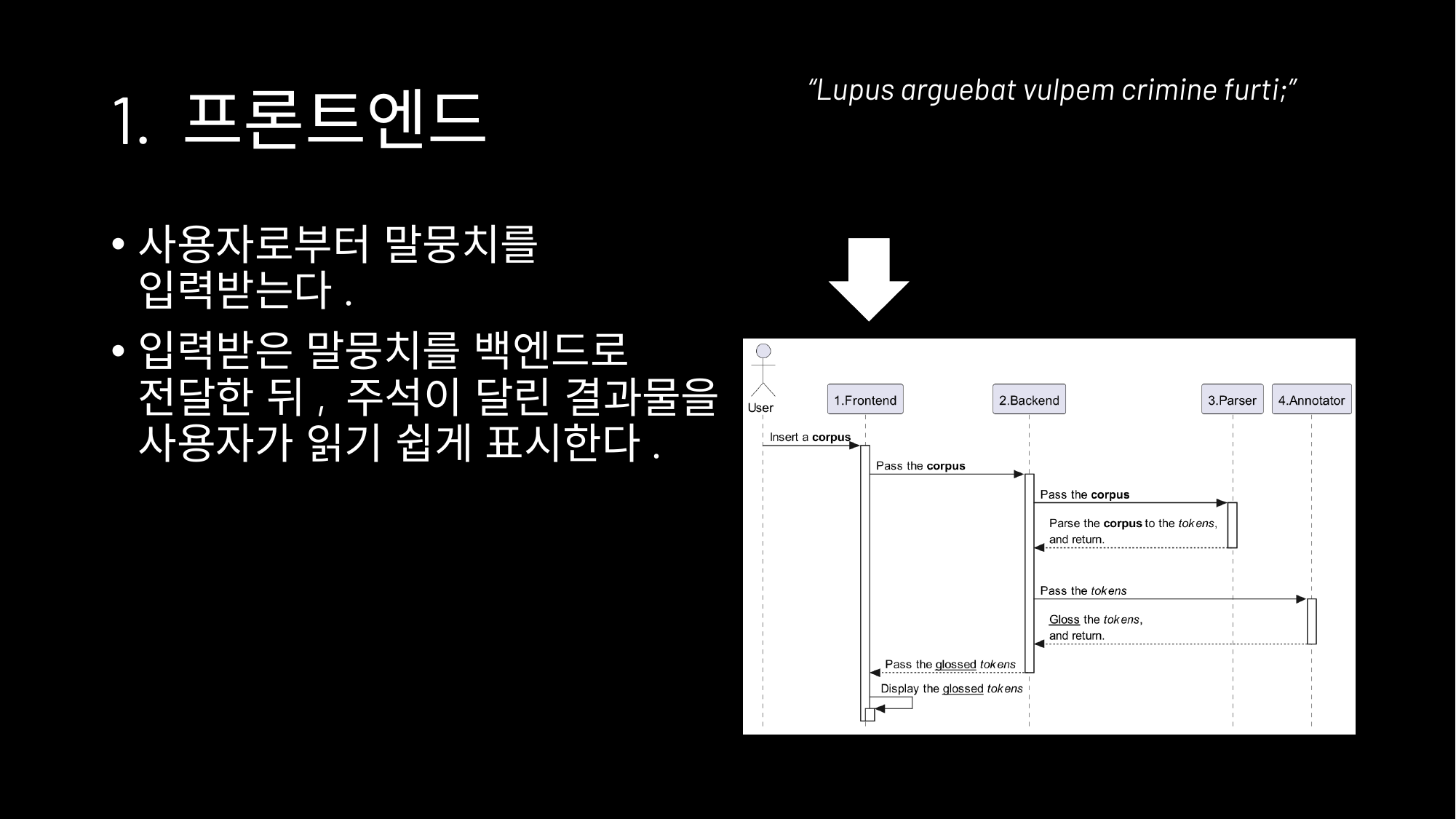

# 1. 프론트엔드
“Lupus arguebat vulpem crimine furti;”
사용자로부터 말뭉치를
입력받는다.
입력받은 말뭉치를 백엔드로
전달한 뒤, 주석이 달린 결과물을 사용자가 읽기 쉽게 표시한다.